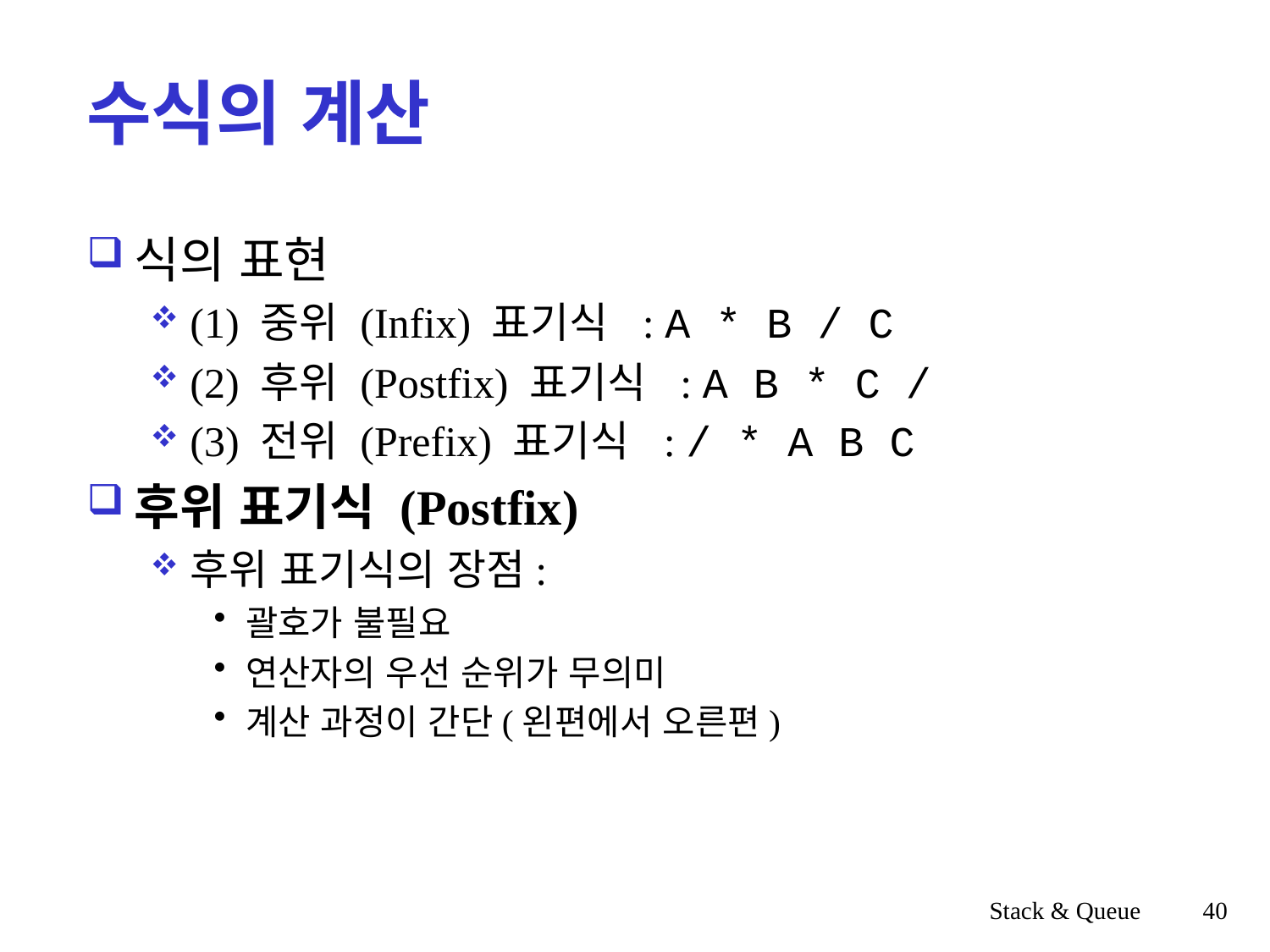

# 수식의 계산
식의 표현
(1) 중위 (Infix) 표기식  : A * B / C
(2) 후위 (Postfix) 표기식  : A B * C /
(3) 전위 (Prefix) 표기식  : / * A B C
후위 표기식 (Postfix)
후위 표기식의 장점:
괄호가 불필요
연산자의 우선 순위가 무의미
계산 과정이 간단(왼편에서 오른편)
Stack & Queue
40